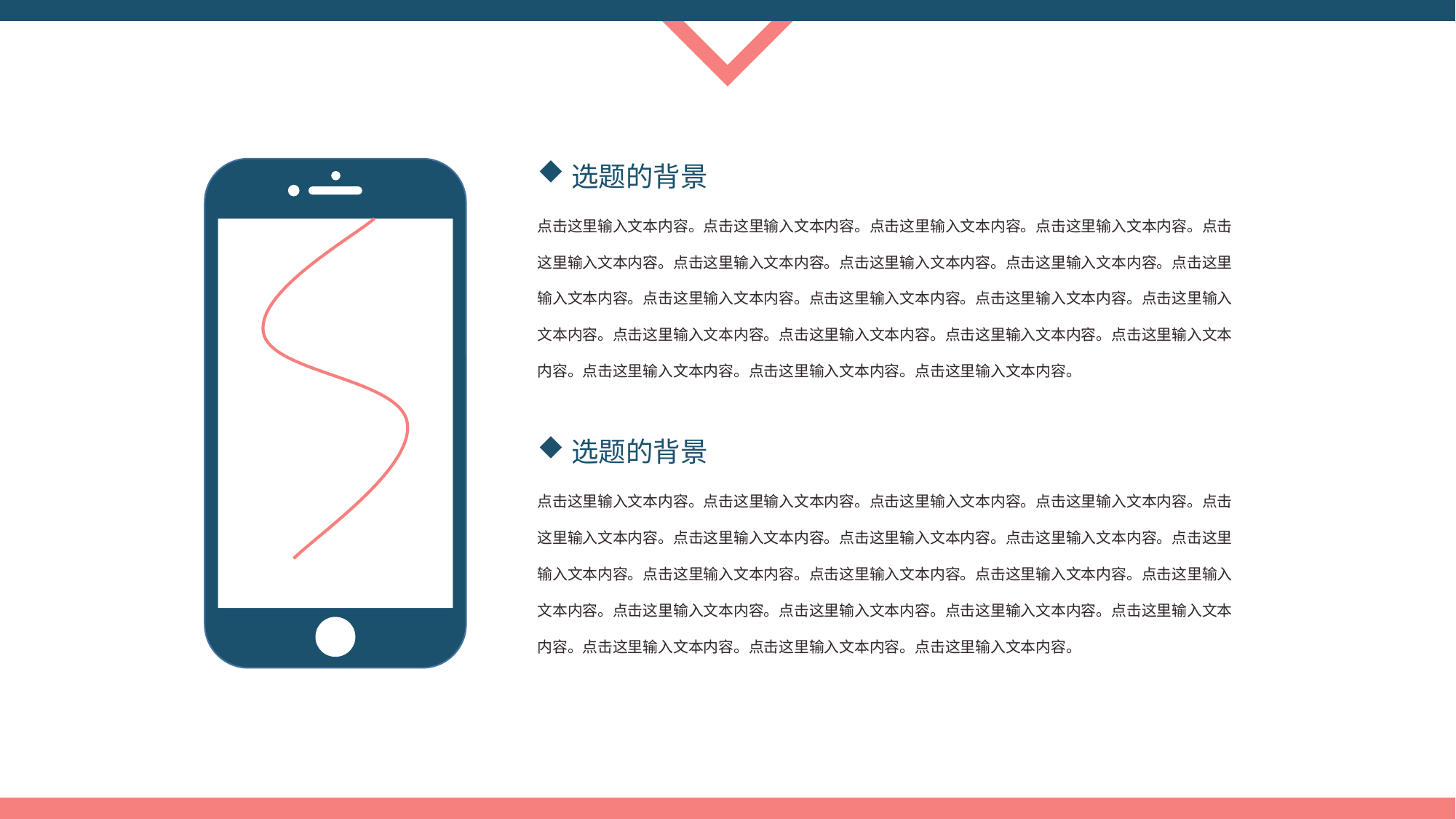

选题的背景

点击这里输入文本内容。点击这里输入文本内容。点击这里输入文本内容。点击这里输入文本内容。点击这里输入文本内容。点击这里输入文本内容。点击这里输入文本内容。点击这里输入文本内容。点击这里输入文本内容。点击这里输入文本内容。点击这里输入文本内容。点击这里输入文本内容。点击这里输入文本内容。点击这里输入文本内容。点击这里输入文本内容。点击这里输入文本内容。点击这里输入文本内容。点击这里输入文本内容。点击这里输入文本内容。点击这里输入文本内容。

选题的背景
点击这里输入文本内容。点击这里输入文本内容。点击这里输入文本内容。点击这里输入文本内容。点击这里输入文本内容。点击这里输入文本内容。点击这里输入文本内容。点击这里输入文本内容。点击这里输入文本内容。点击这里输入文本内容。点击这里输入文本内容。点击这里输入文本内容。点击这里输入文本内容。点击这里输入文本内容。点击这里输入文本内容。点击这里输入文本内容。点击这里输入文本内容。点击这里输入文本内容。点击这里输入文本内容。点击这里输入文本内容。